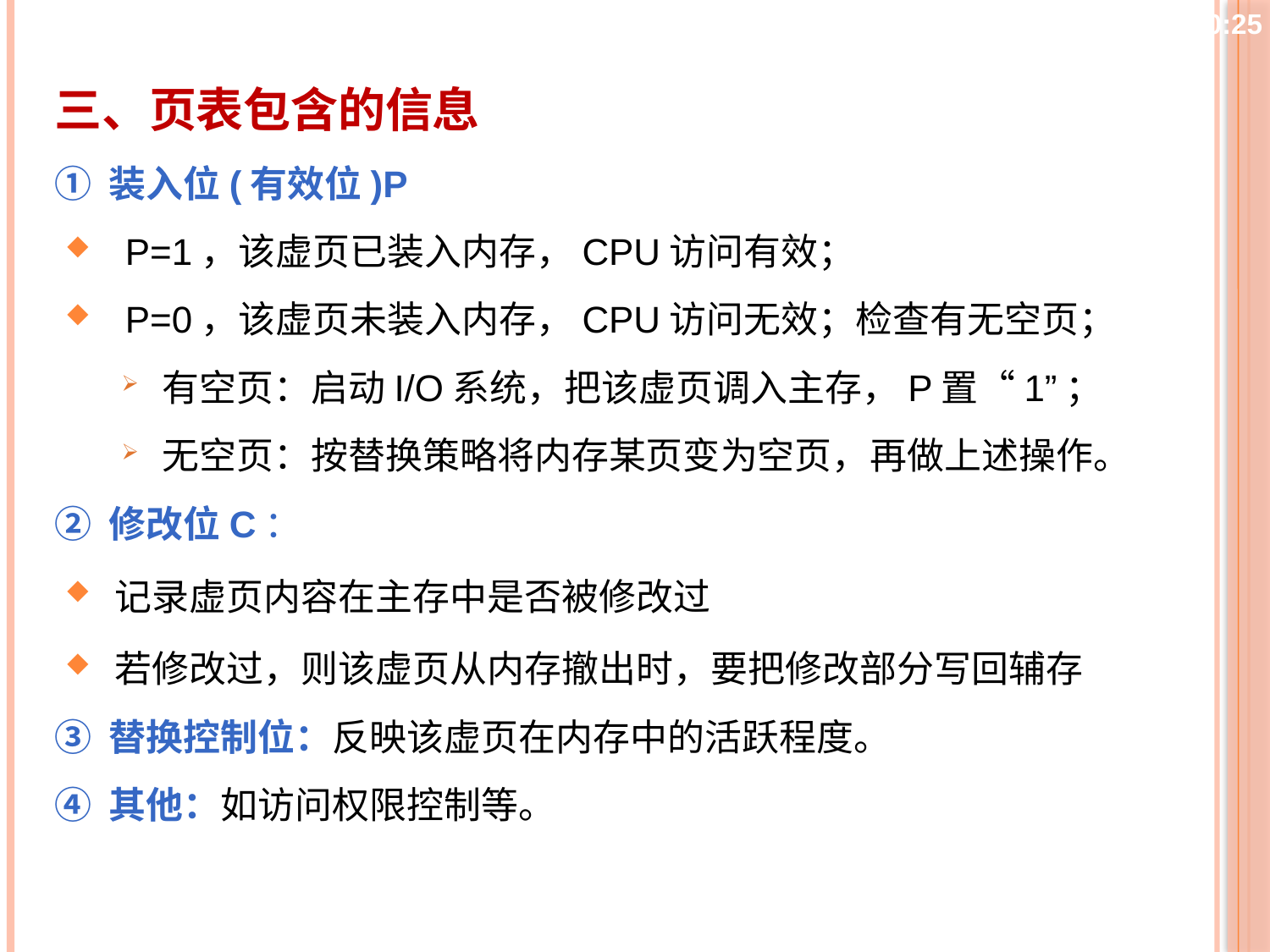

10:25
三、页表包含的信息
① 装入位(有效位)P
 P=1，该虚页已装入内存，CPU访问有效；
 P=0，该虚页未装入内存，CPU访问无效；检查有无空页；
有空页：启动I/O系统，把该虚页调入主存，P置“1”；
无空页：按替换策略将内存某页变为空页，再做上述操作。
② 修改位C：
记录虚页内容在主存中是否被修改过
若修改过，则该虚页从内存撤出时，要把修改部分写回辅存
③ 替换控制位：反映该虚页在内存中的活跃程度。
④ 其他：如访问权限控制等。